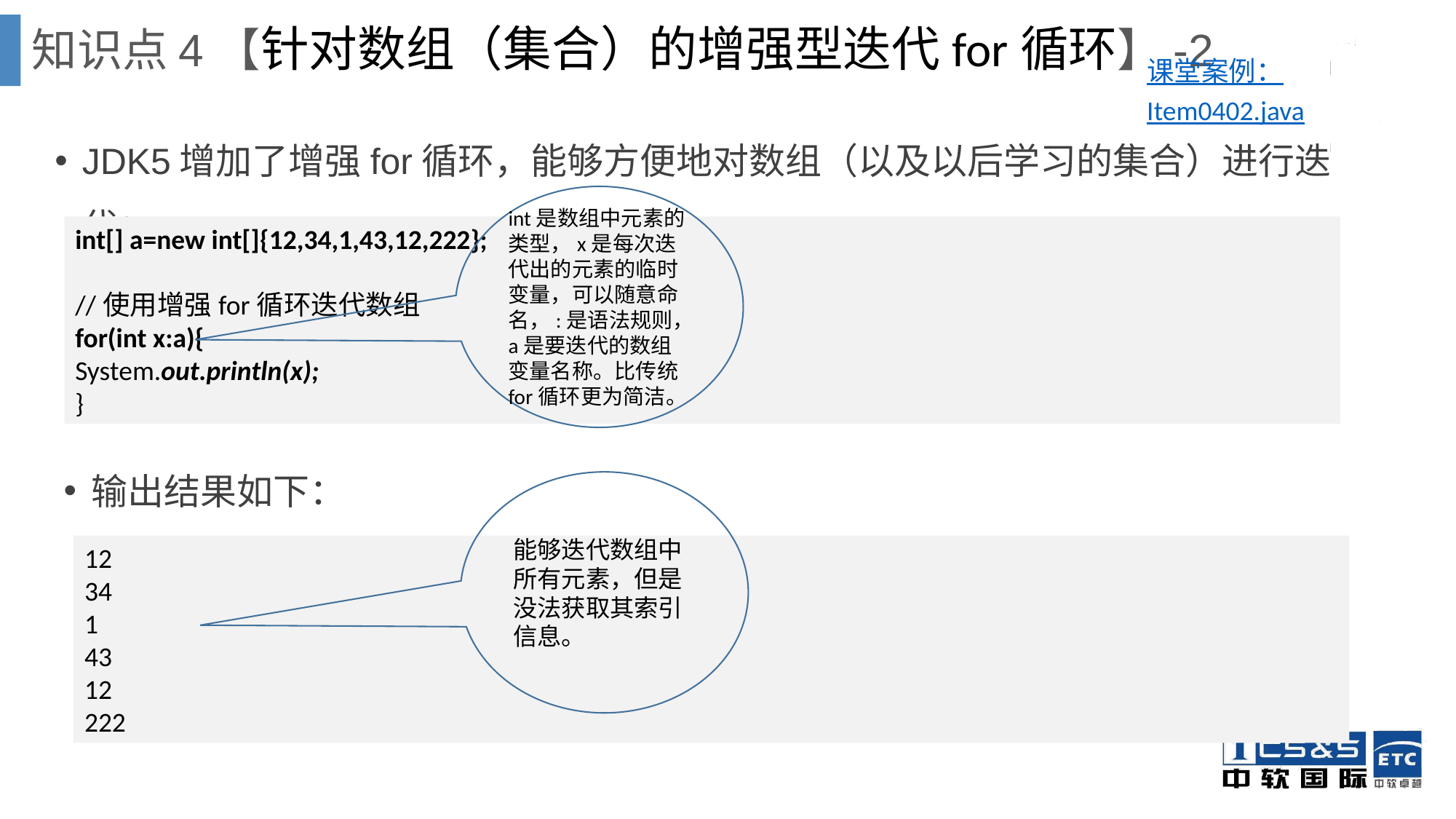

知识点4【针对数组（集合）的增强型迭代for循环】-2
课堂案例：Item0402.java
JDK5增加了增强for循环，能够方便地对数组（以及以后学习的集合）进行迭代；
int是数组中元素的类型，x是每次迭代出的元素的临时变量，可以随意命名，:是语法规则，a是要迭代的数组变量名称。比传统for循环更为简洁。
int[] a=new int[]{12,34,1,43,12,222};

//使用增强for循环迭代数组
for(int x:a){
System.out.println(x);
}
输出结果如下：
能够迭代数组中所有元素，但是没法获取其索引信息。
12
34
1
43
12
222